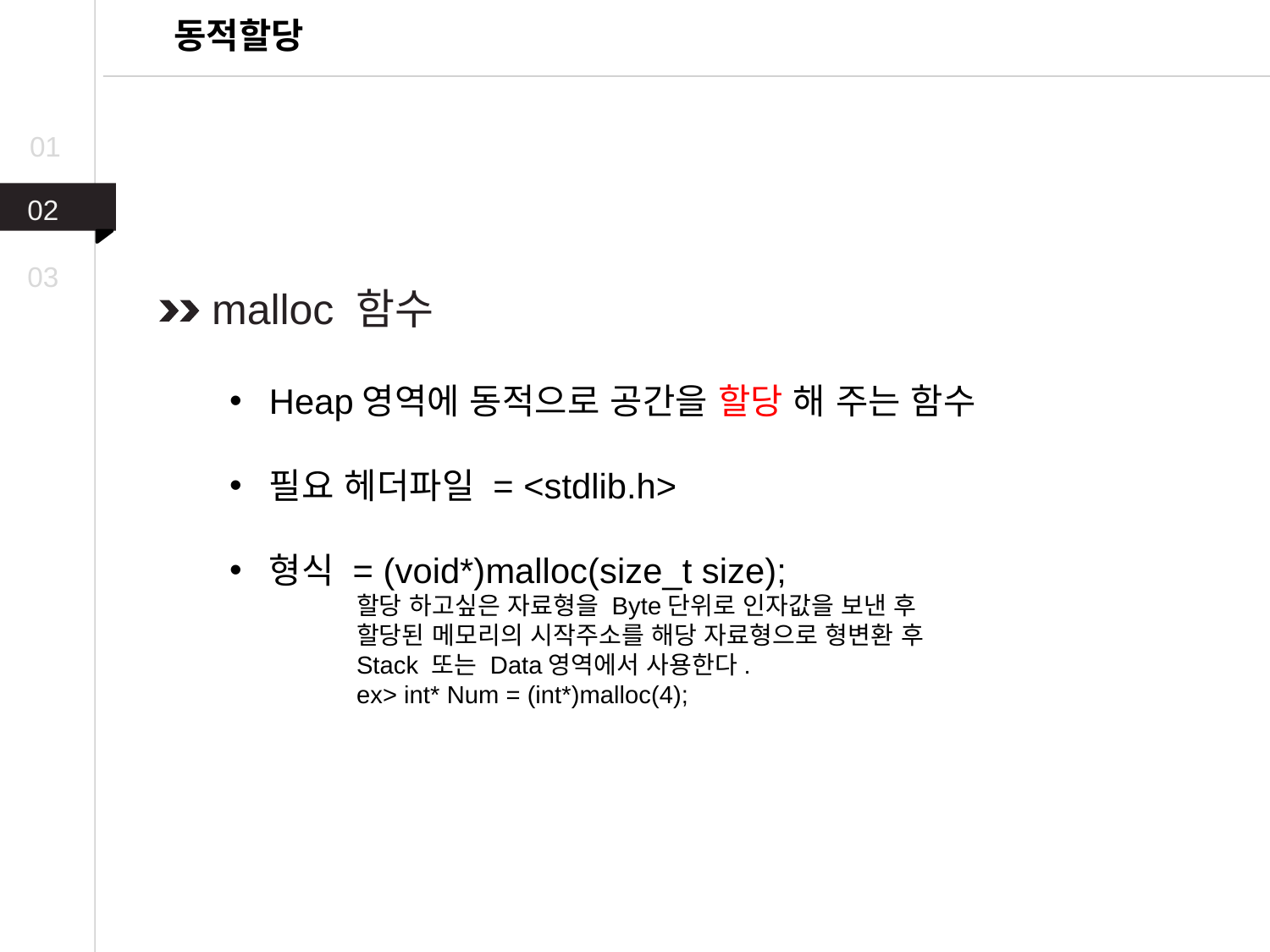

동적할당
01

02

03
malloc 함수

Heap영역에 동적으로 공간을 할당 해 주는 함수

필요 헤더파일 = <stdlib.h>

형식 = (void*)malloc(size_t size);
	할당 하고싶은 자료형을 Byte단위로 인자값을 보낸 후
	할당된 메모리의 시작주소를 해당 자료형으로 형변환 후
	Stack 또는 Data영역에서 사용한다.
	ex> int* Num = (int*)malloc(4);